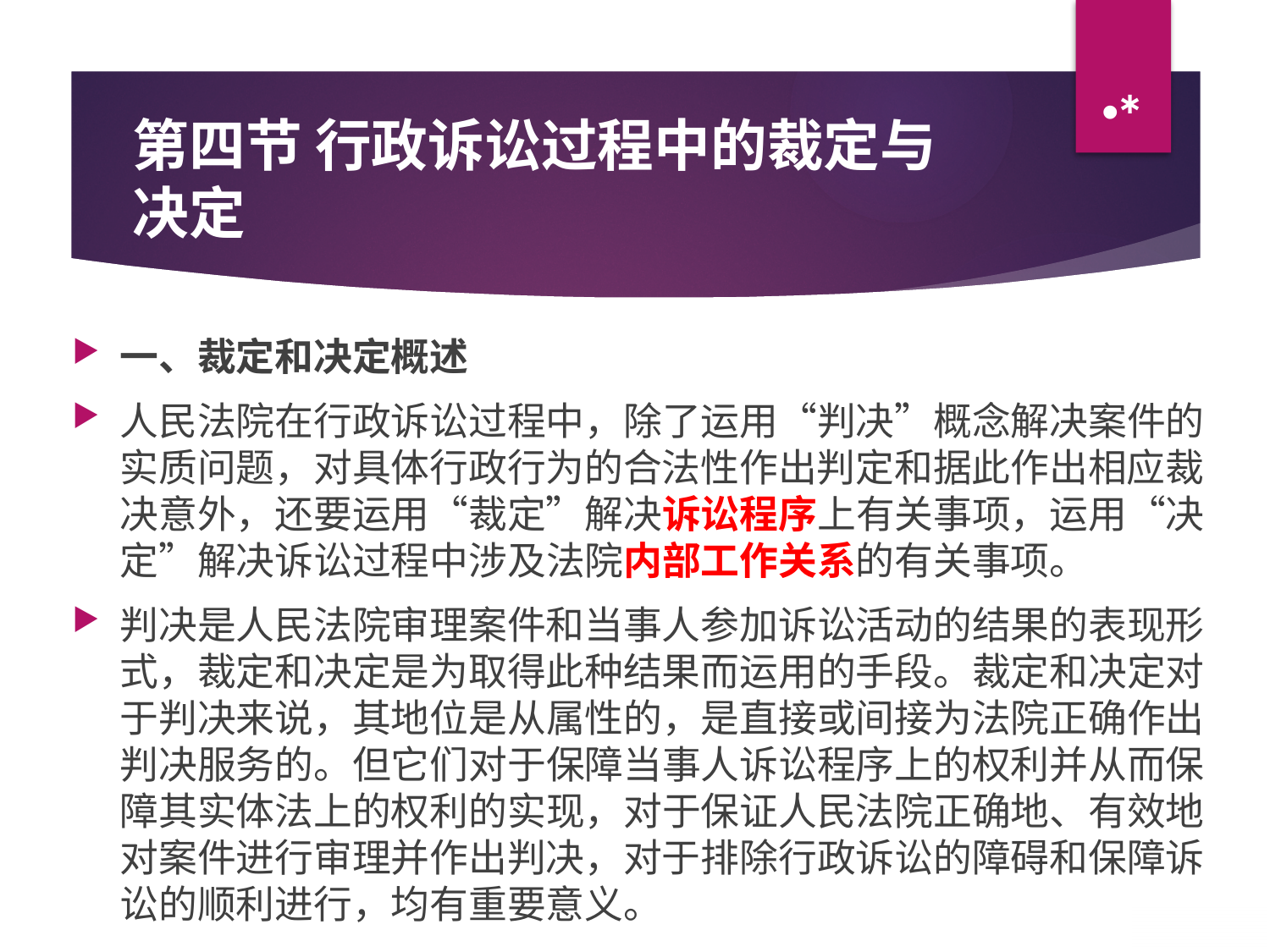

*
# 第四节 行政诉讼过程中的裁定与决定
一、裁定和决定概述
人民法院在行政诉讼过程中，除了运用“判决”概念解决案件的实质问题，对具体行政行为的合法性作出判定和据此作出相应裁决意外，还要运用“裁定”解决诉讼程序上有关事项，运用“决定”解决诉讼过程中涉及法院内部工作关系的有关事项。
判决是人民法院审理案件和当事人参加诉讼活动的结果的表现形式，裁定和决定是为取得此种结果而运用的手段。裁定和决定对于判决来说，其地位是从属性的，是直接或间接为法院正确作出判决服务的。但它们对于保障当事人诉讼程序上的权利并从而保障其实体法上的权利的实现，对于保证人民法院正确地、有效地对案件进行审理并作出判决，对于排除行政诉讼的障碍和保障诉讼的顺利进行，均有重要意义。